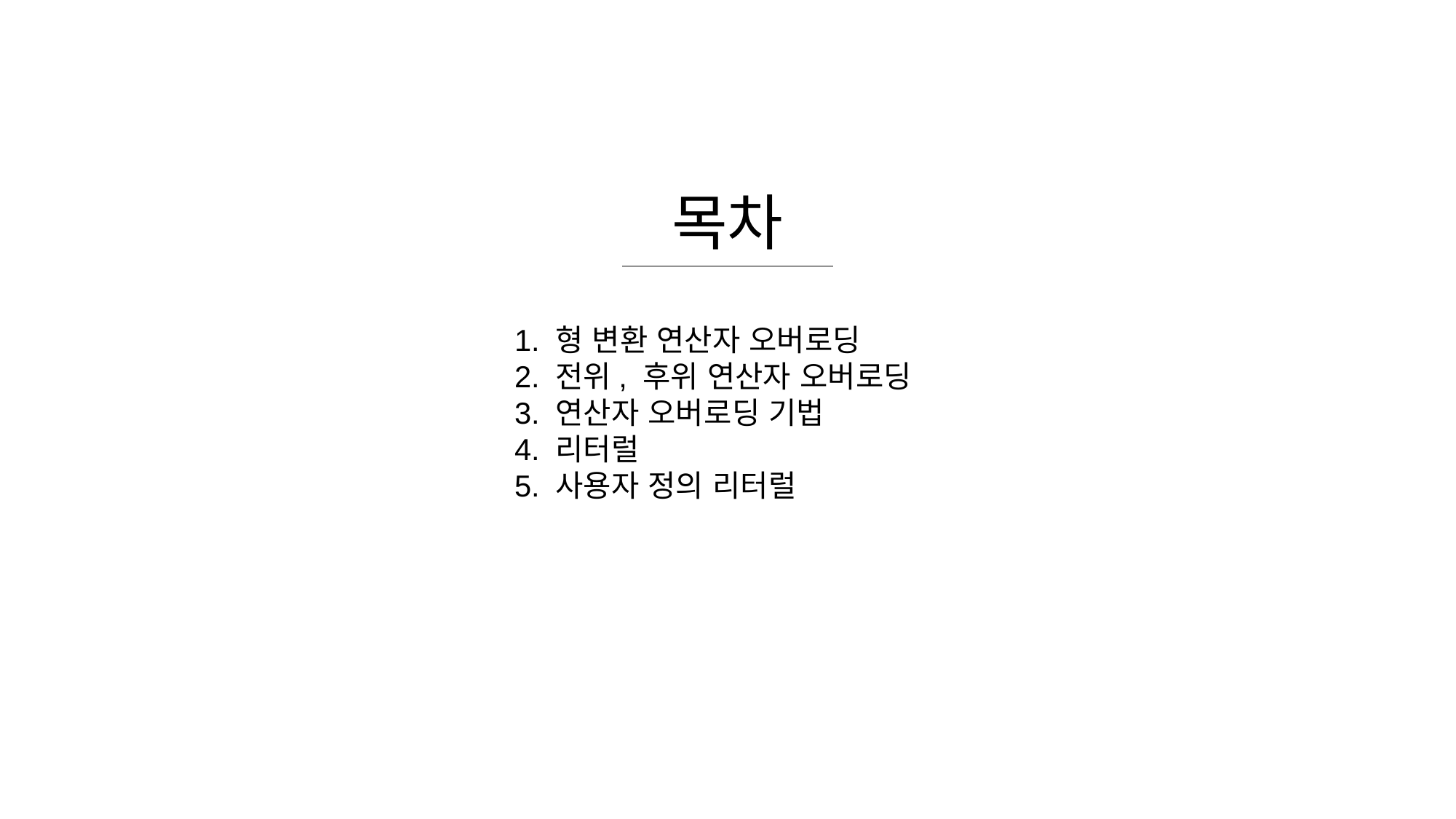

목차
1. 형 변환 연산자 오버로딩
2. 전위, 후위 연산자 오버로딩
3. 연산자 오버로딩 기법
4. 리터럴
5. 사용자 정의 리터럴